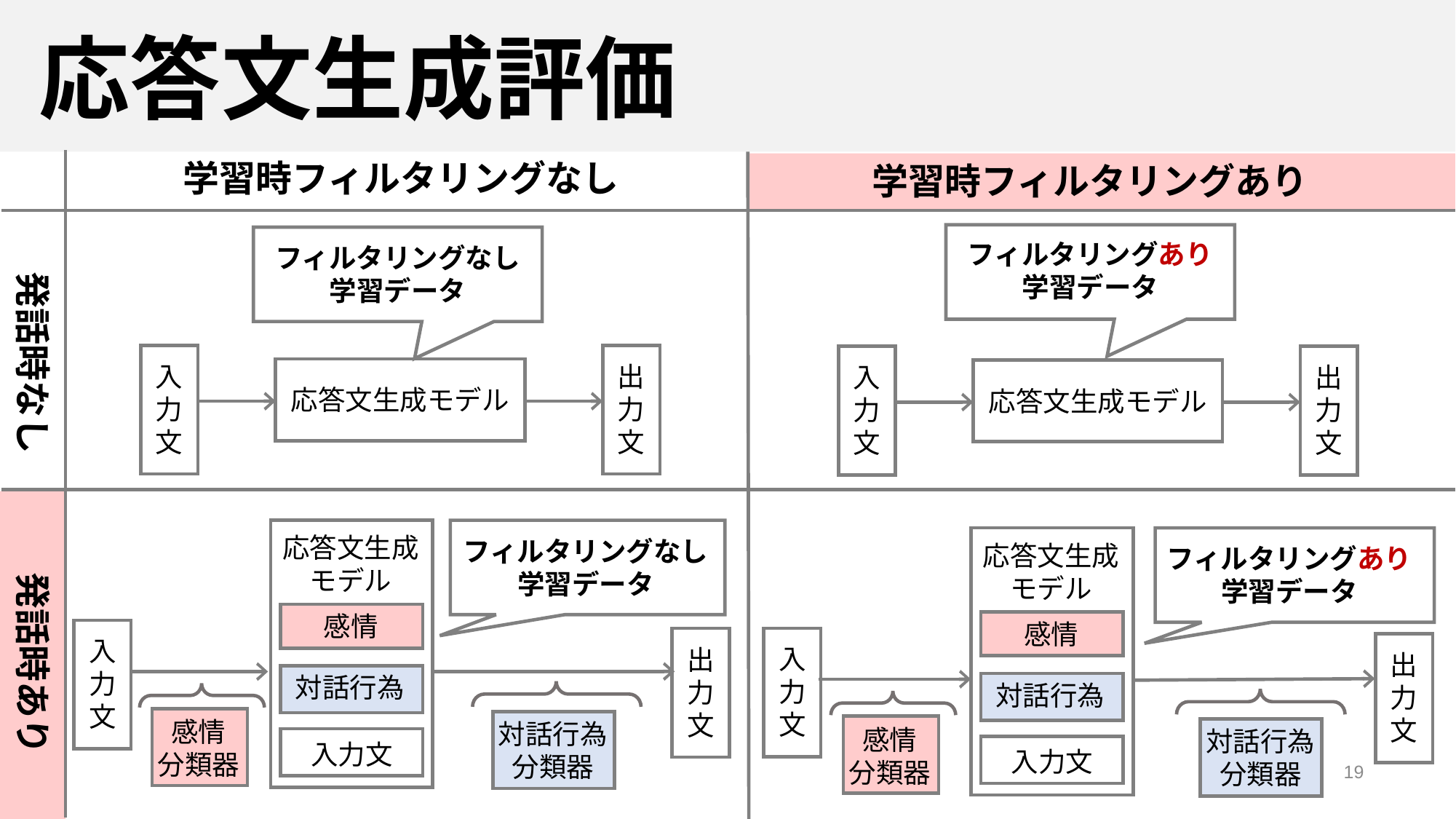

応答文生成評価
学習時フィルタリングなし
学習時フィルタリングあり

フィルタリングあり
学習データ

フィルタリングなし
学習データ
発話時なし
入力文

出力文

入力文

出力文

応答文生成モデル

応答文生成モデル

フィルタリングなし
学習データ

感情

対話行為

入力文

応答文生成モデル

フィルタリングあり
学習データ

感情

対話行為

入力文

応答文生成モデル
発話時あり

入力文

入力文

出力文

出力文

感情
分類器

対話行為
分類器

感情
分類器

対話行為
分類器
19